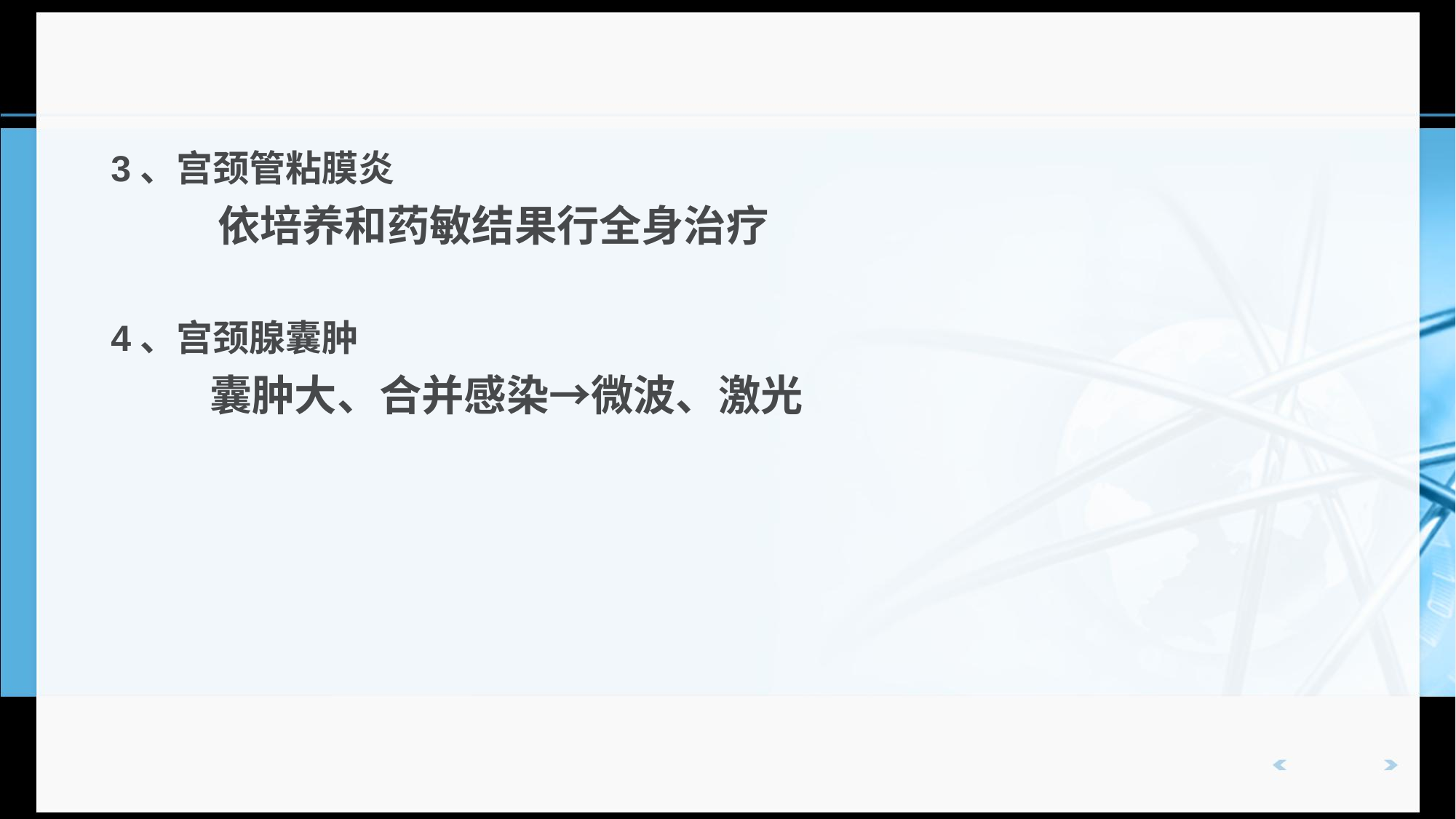

3、宫颈管粘膜炎
            依培养和药敏结果行全身治疗

4、宫颈腺囊肿
           囊肿大、合并感染→微波、激光